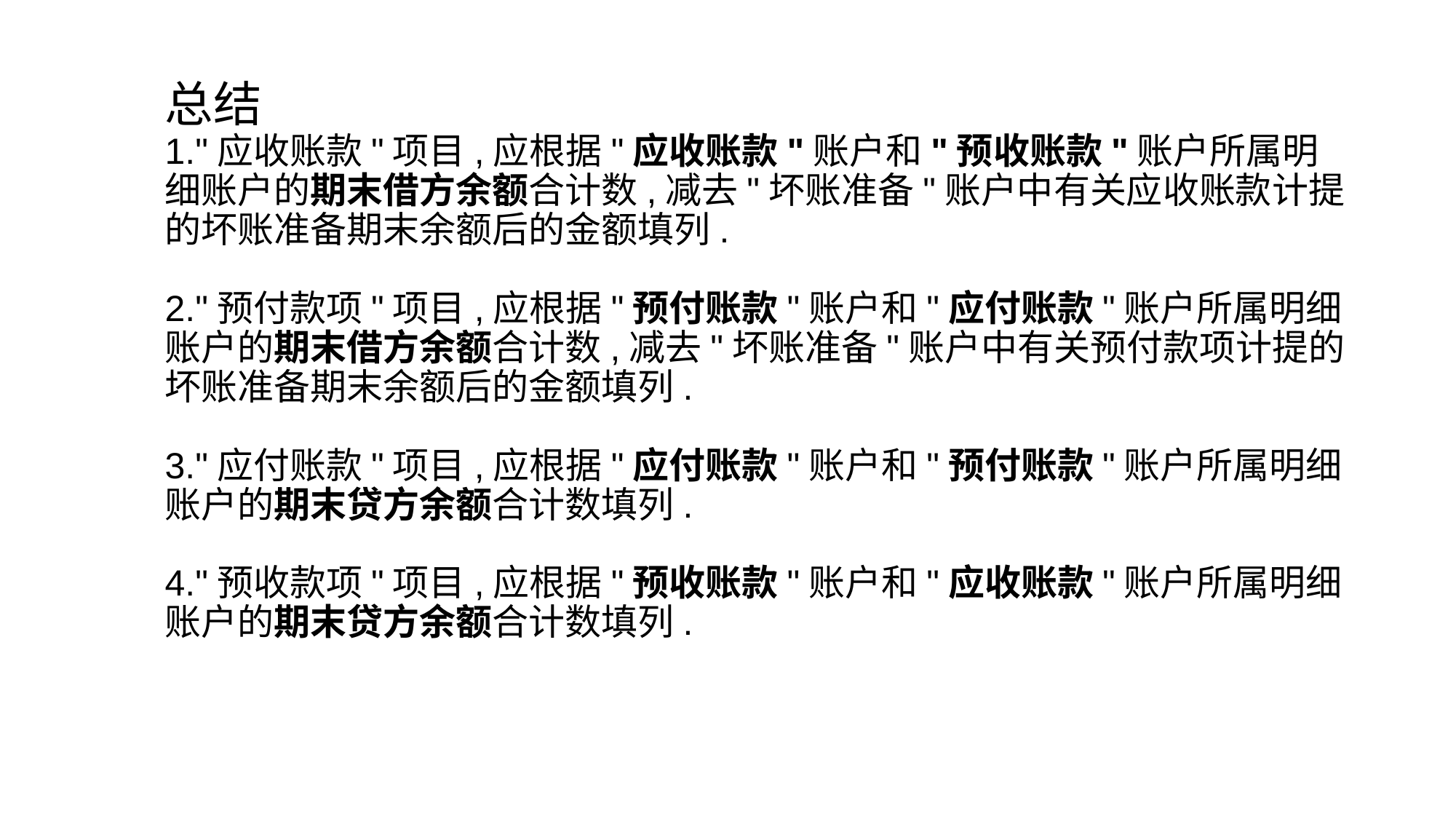

总结
1."应收账款"项目,应根据"应收账款"账户和"预收账款"账户所属明细账户的期末借方余额合计数,减去"坏账准备"账户中有关应收账款计提的坏账准备期末余额后的金额填列.

2."预付款项"项目,应根据"预付账款"账户和"应付账款"账户所属明细账户的期末借方余额合计数,减去"坏账准备"账户中有关预付款项计提的坏账准备期末余额后的金额填列.

3."应付账款"项目,应根据"应付账款"账户和"预付账款"账户所属明细账户的期末贷方余额合计数填列.

4."预收款项"项目,应根据"预收账款"账户和"应收账款"账户所属明细账户的期末贷方余额合计数填列.